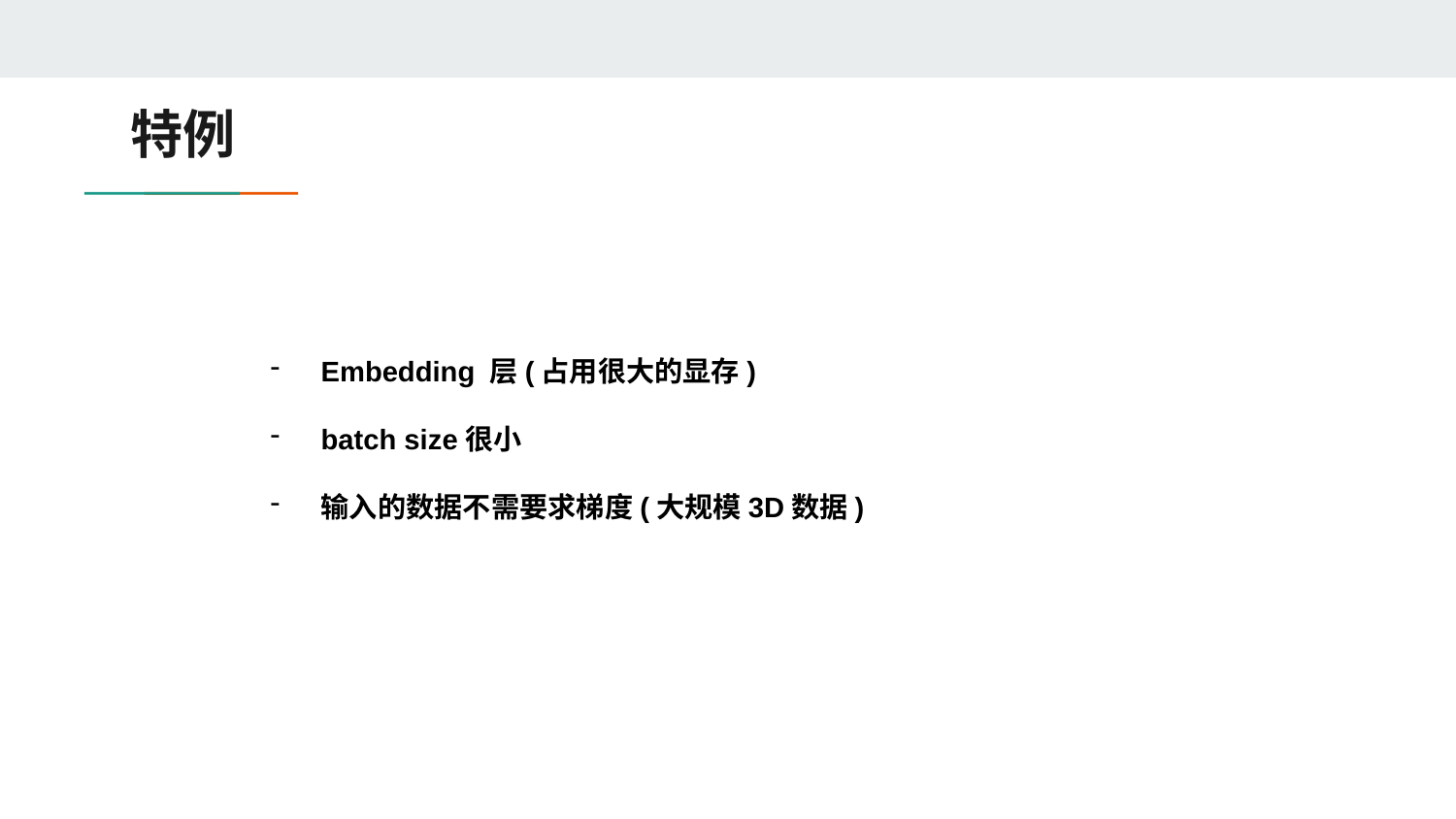

# 特例
Embedding 层(占用很大的显存)
batch size很小
输入的数据不需要求梯度(大规模3D数据)